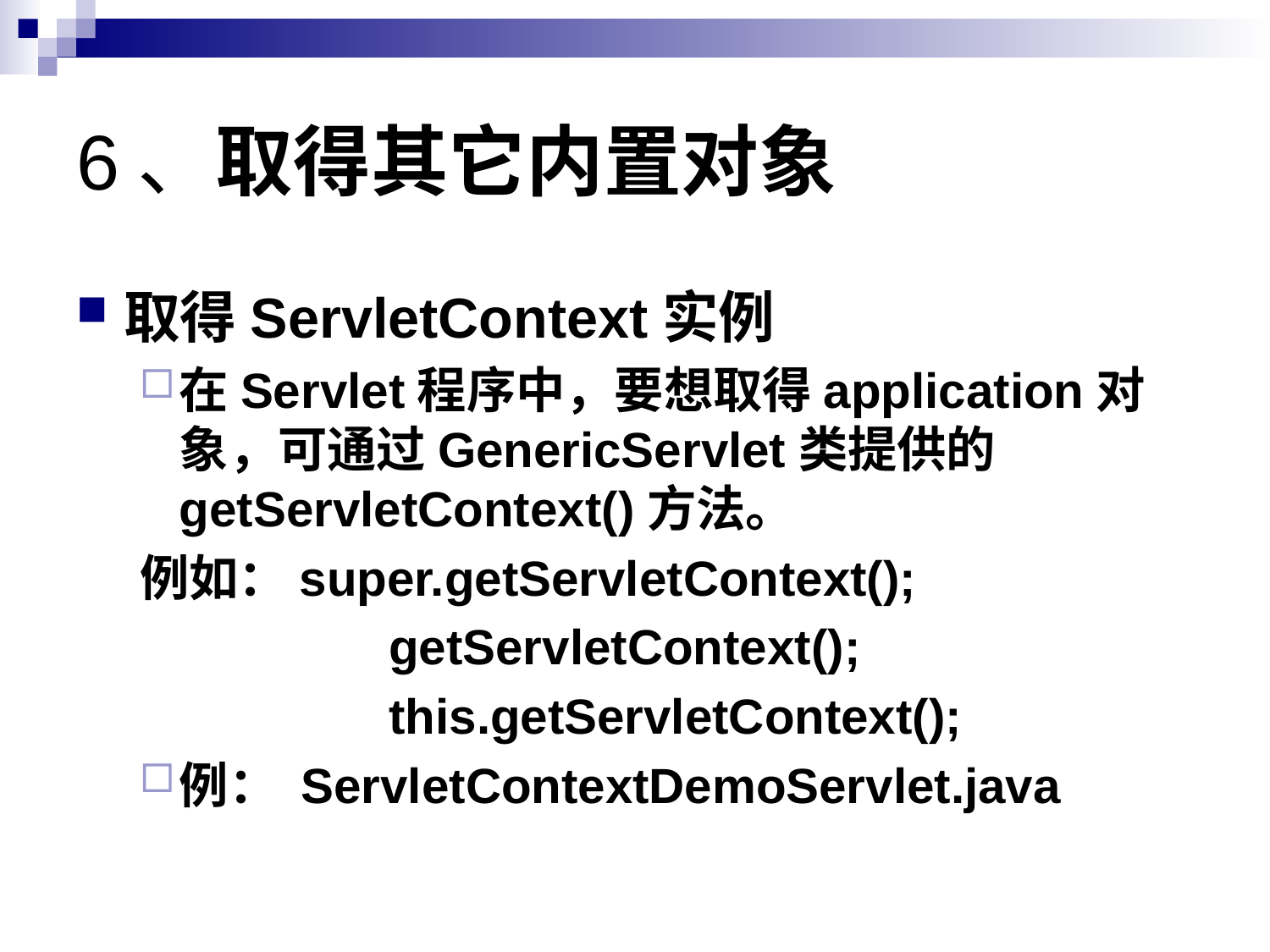

# 6、取得其它内置对象
取得ServletContext实例
在Servlet程序中，要想取得application对象，可通过GenericServlet类提供的getServletContext()方法。
例如：super.getServletContext();
		      getServletContext();
		      this.getServletContext();
例： ServletContextDemoServlet.java
19